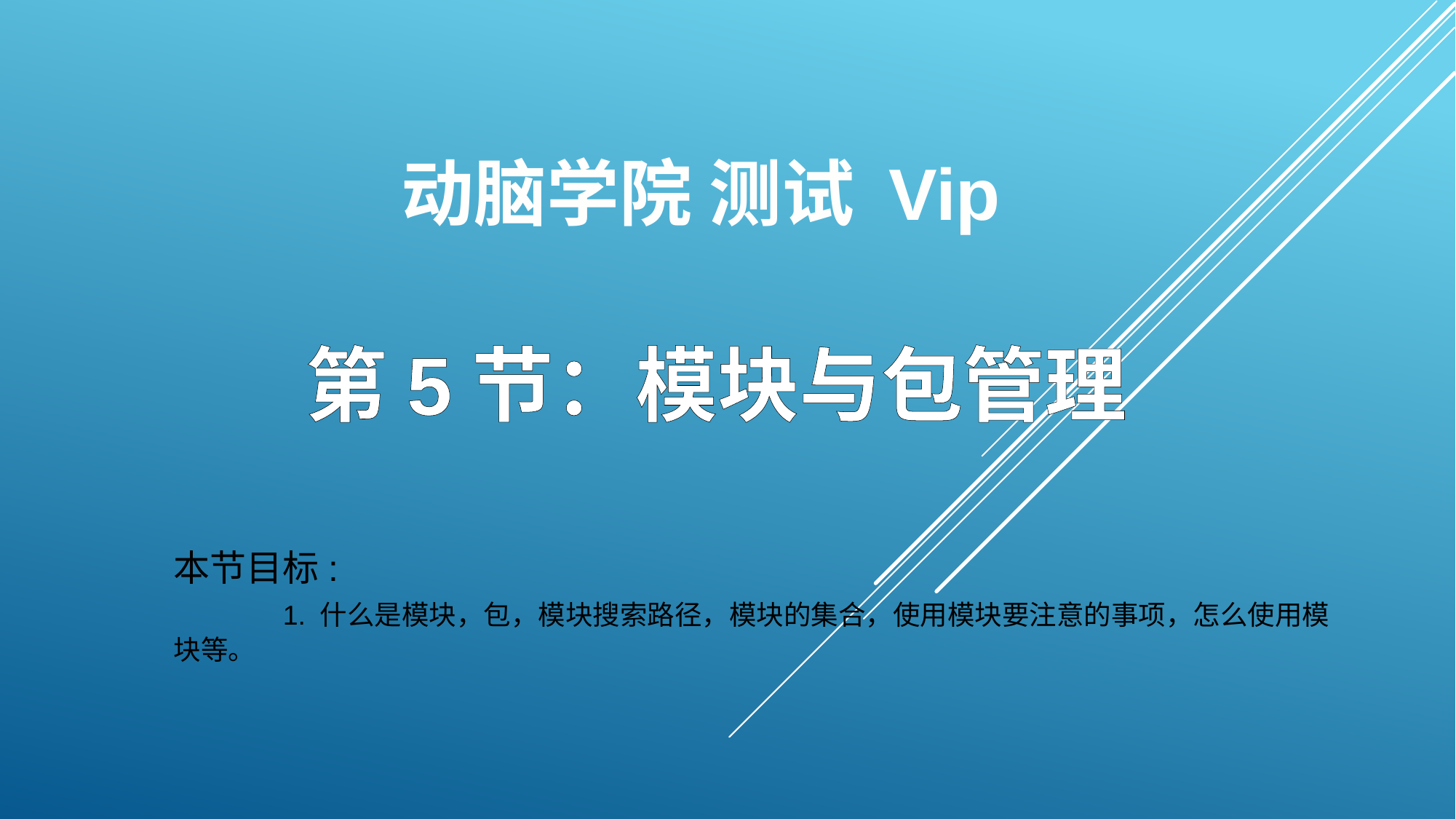

动脑学院 测试 Vip
第5节：模块与包管理
本节目标:
	1. 什么是模块，包，模块搜索路径，模块的集合，使用模块要注意的事项，怎么使用模块等。